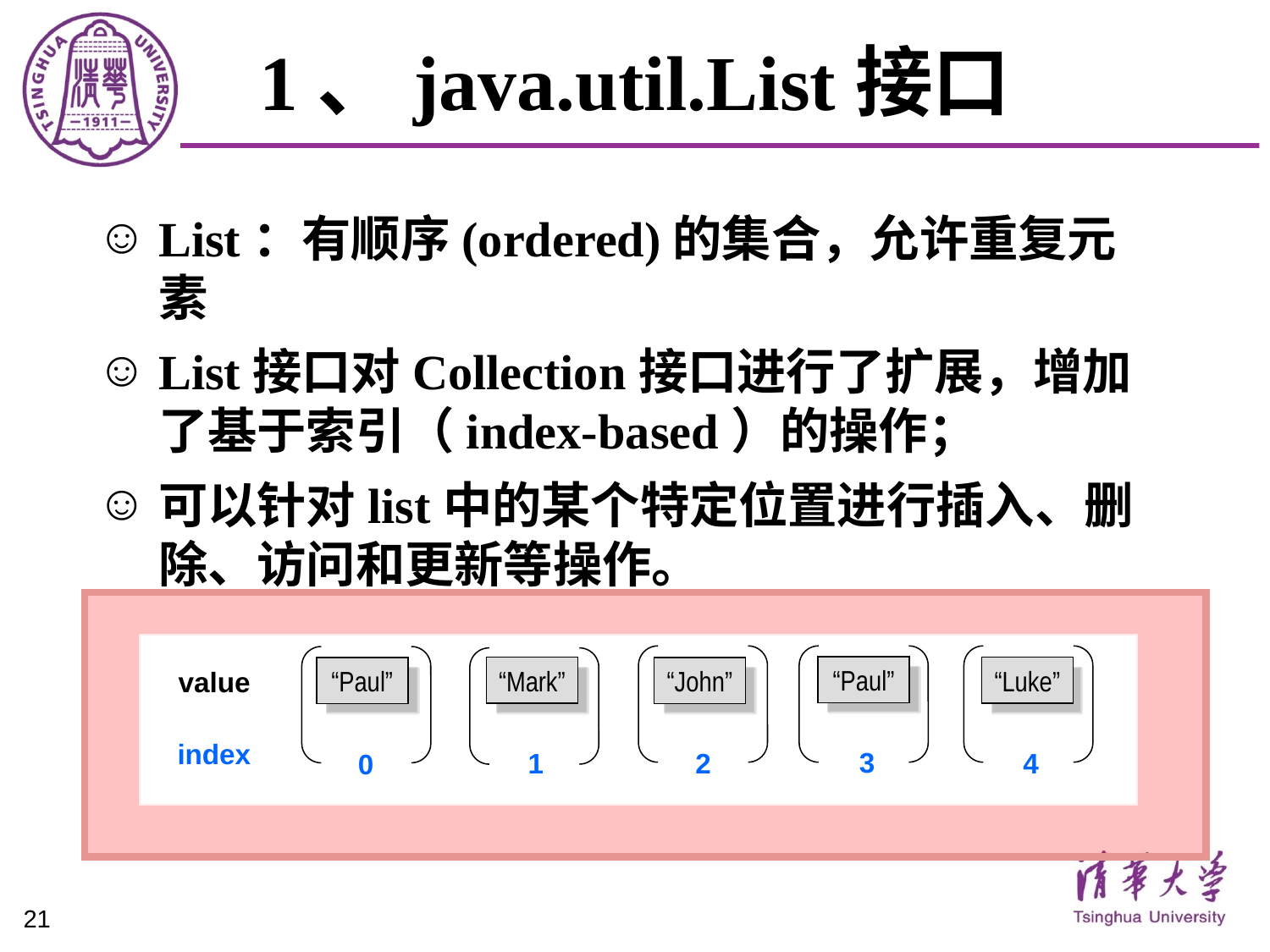

# 1、java.util.List接口
List：有顺序(ordered)的集合，允许重复元素
List接口对Collection接口进行了扩展，增加了基于索引（index-based）的操作；
可以针对list中的某个特定位置进行插入、删除、访问和更新等操作。

“Paul”
“Mark”
“Luke”
“John”
“Paul”
value

index

3
1
4
2
0
21